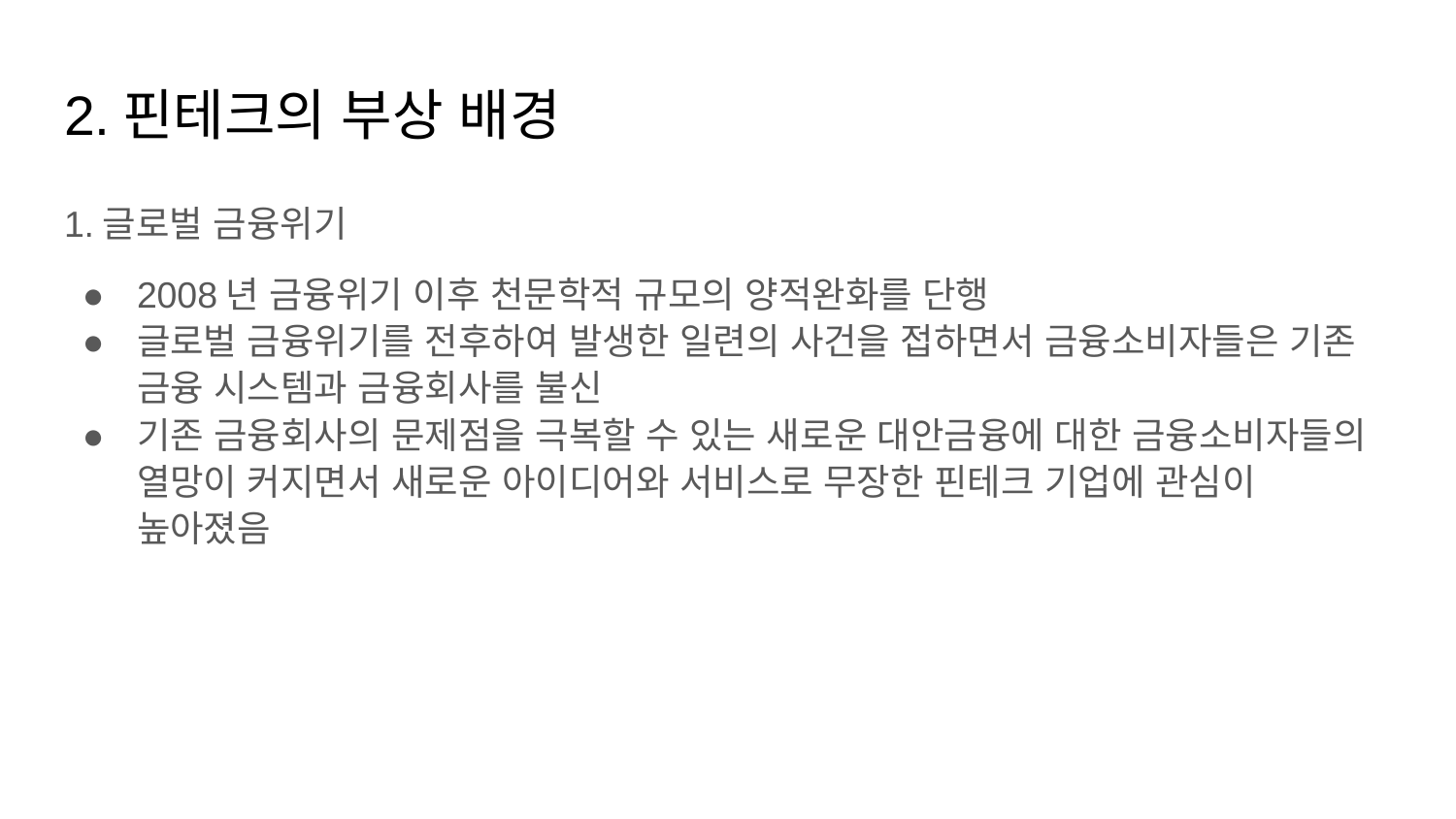

# 2.핀테크의 부상 배경
1.글로벌 금융위기
2008년 금융위기 이후 천문학적 규모의 양적완화를 단행
글로벌 금융위기를 전후하여 발생한 일련의 사건을 접하면서 금융소비자들은 기존 금융 시스템과 금융회사를 불신
기존 금융회사의 문제점을 극복할 수 있는 새로운 대안금융에 대한 금융소비자들의 열망이 커지면서 새로운 아이디어와 서비스로 무장한 핀테크 기업에 관심이 높아졌음